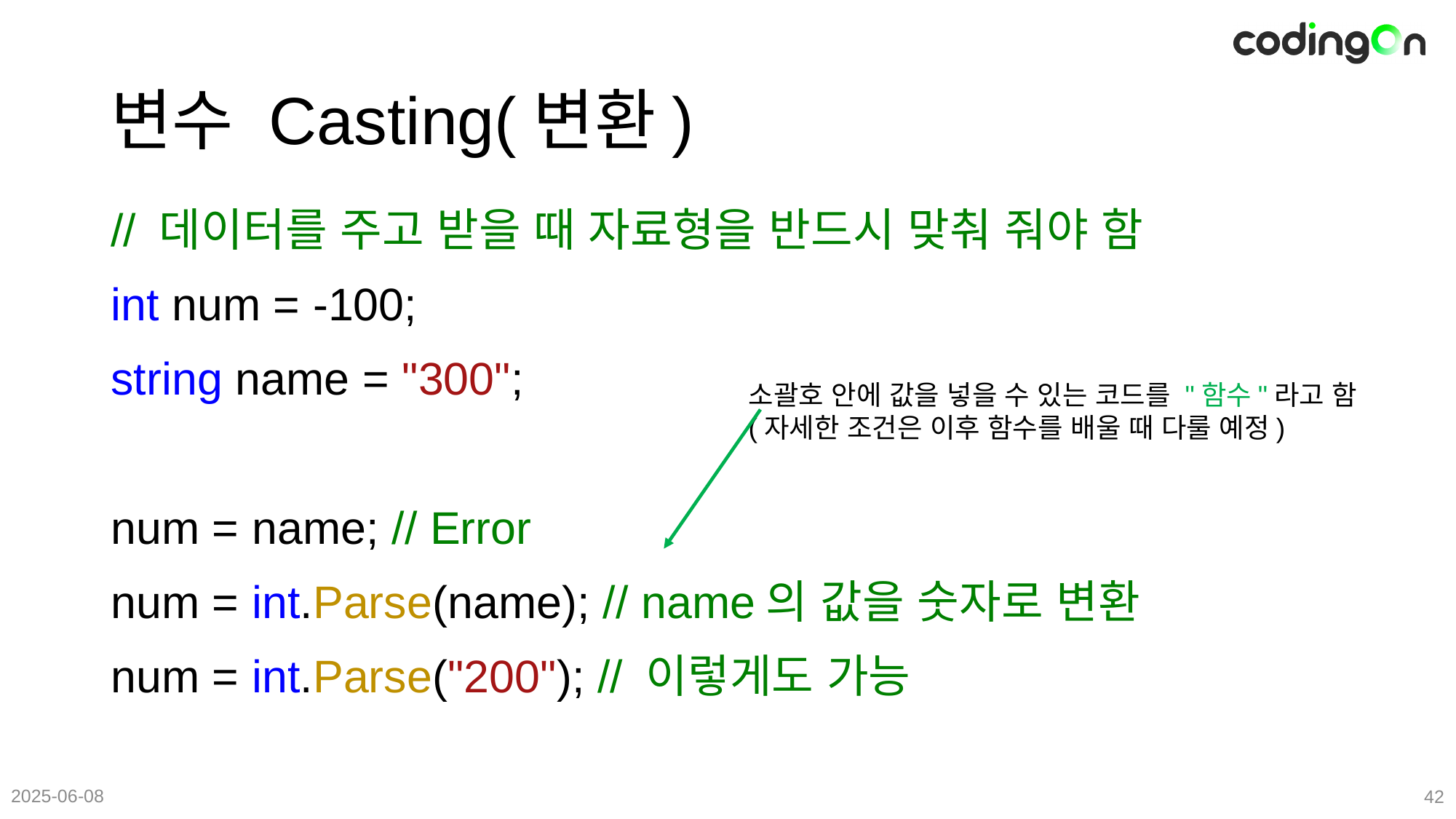

# 변수 Casting(변환)
// 데이터를 주고 받을 때 자료형을 반드시 맞춰 줘야 함
int num = -100;
string name = "300";

num = name; // Error
num = int.Parse(name); // name의 값을 숫자로 변환
num = int.Parse("200"); // 이렇게도 가능

소괄호 안에 값을 넣을 수 있는 코드를 "함수"라고 함
(자세한 조건은 이후 함수를 배울 때 다룰 예정)
2025-06-08
42